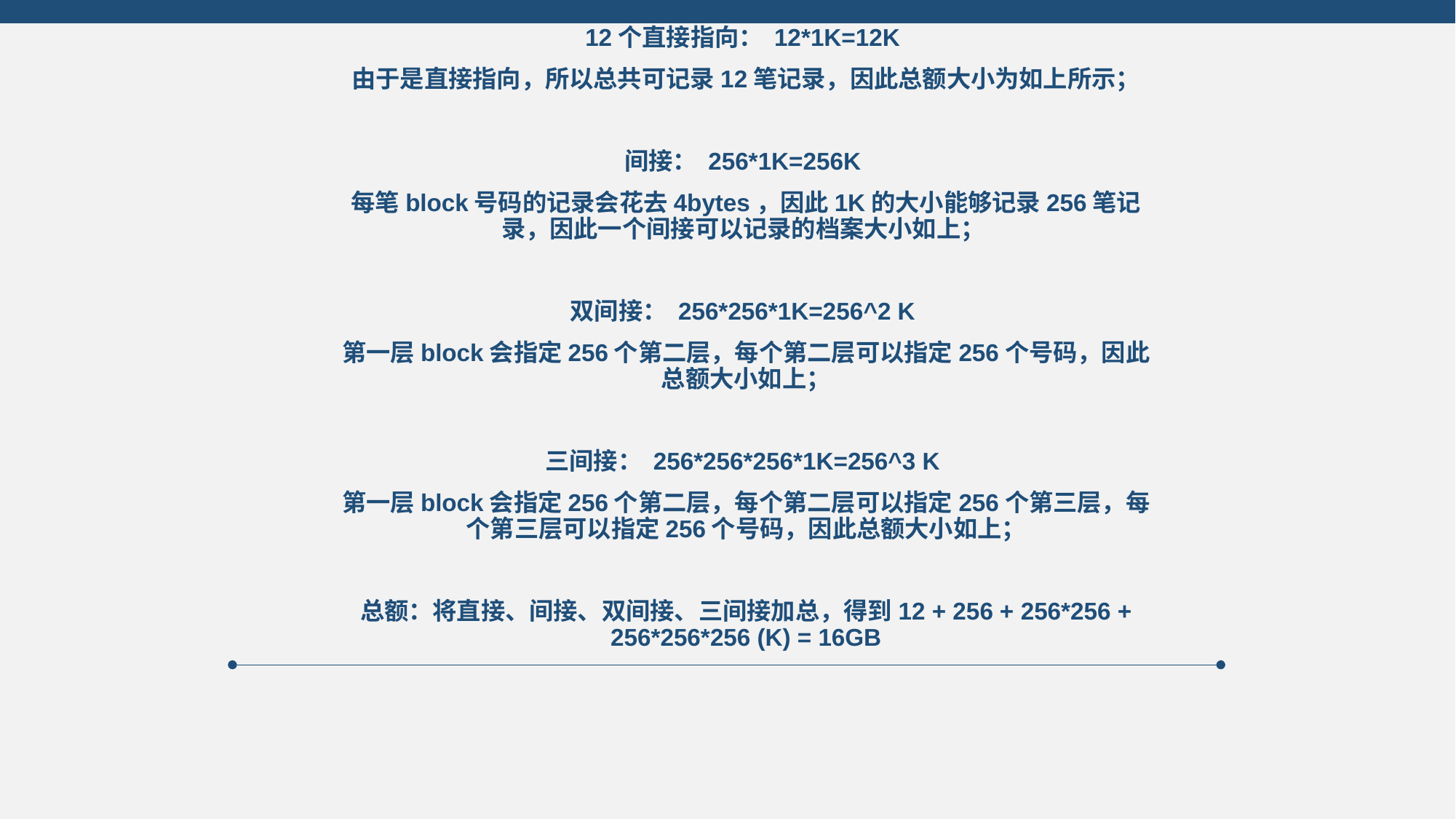

12个直接指向： 12*1K=12K
由于是直接指向，所以总共可记录12笔记录，因此总额大小为如上所示；

间接： 256*1K=256K
每笔block号码的记录会花去4bytes，因此1K的大小能够记录256笔记录，因此一个间接可以记录的档案大小如上；

双间接： 256*256*1K=256^2 K
第一层block会指定256个第二层，每个第二层可以指定256个号码，因此总额大小如上；

三间接： 256*256*256*1K=256^3 K
第一层block会指定256个第二层，每个第二层可以指定256个第三层，每个第三层可以指定256个号码，因此总额大小如上；

总额：将直接、间接、双间接、三间接加总，得到12 + 256 + 256*256 + 256*256*256 (K) = 16GB